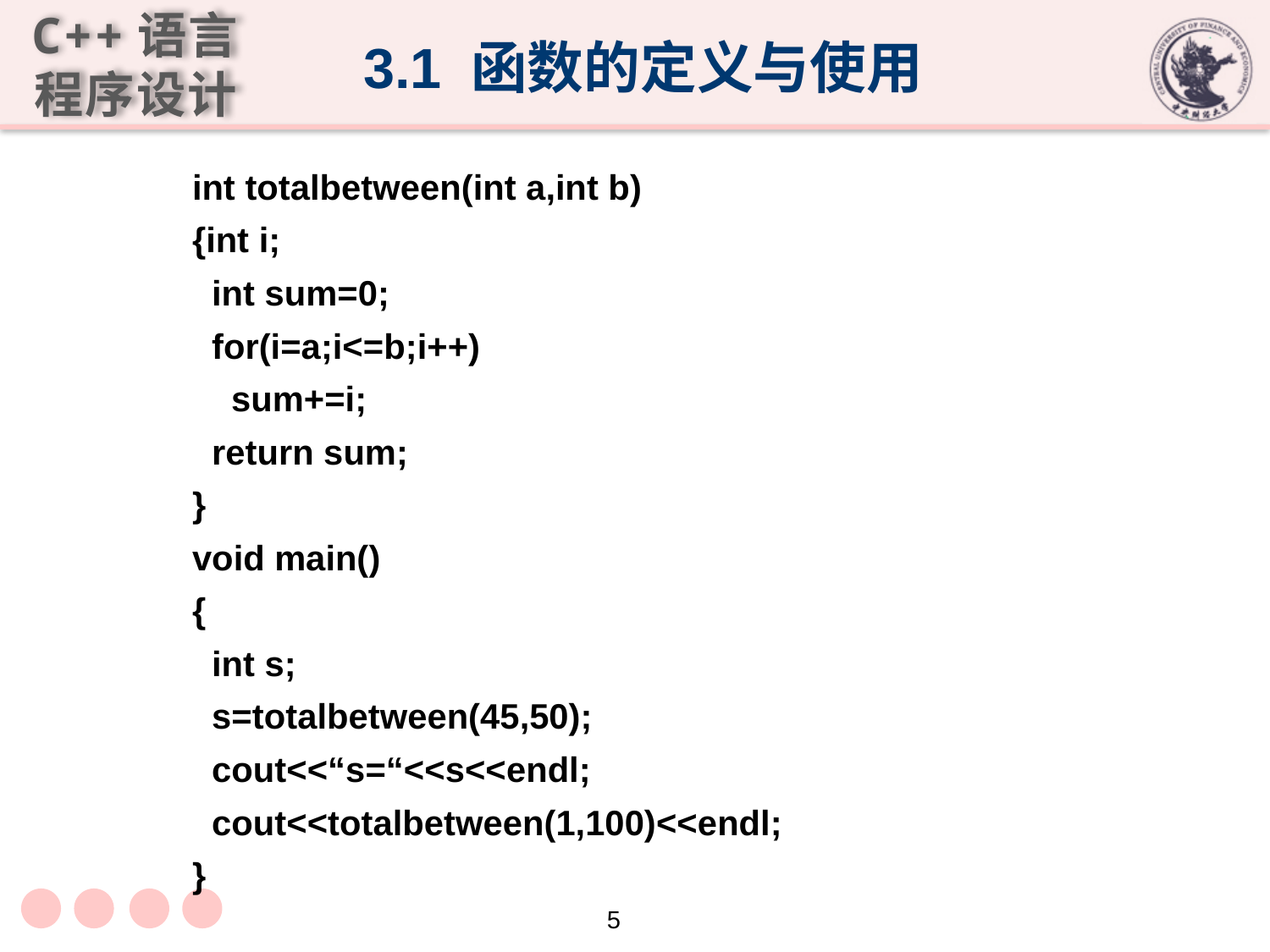

3.1 函数的定义与使用
int totalbetween(int a,int b)
{int i;
  int sum=0;
  for(i=a;i<=b;i++)
    sum+=i;
  return sum;
}
void main()
{
  int s;
  s=totalbetween(45,50);
  cout<<“s=“<<s<<endl;
  cout<<totalbetween(1,100)<<endl;
}
5